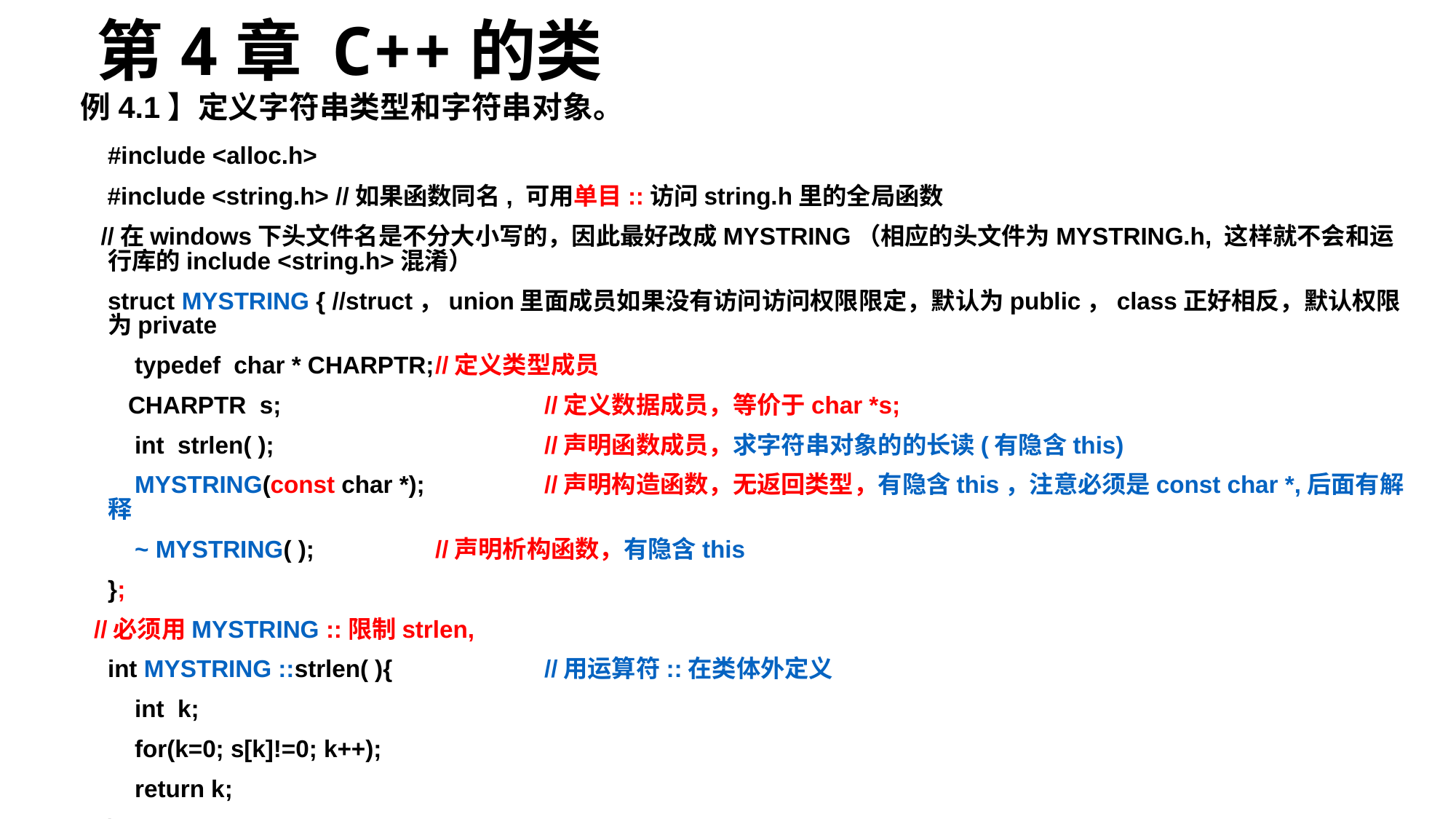

# 第4章 C++的类
例4.1】定义字符串类型和字符串对象。
	#include <alloc.h>
    #include <string.h> //如果函数同名, 可用单目::访问string.h里的全局函数
   //在windows下头文件名是不分大小写的，因此最好改成MYSTRING（相应的头文件为MYSTRING.h, 这样就不会和运行库的include <string.h>混淆）
	struct MYSTRING { //struct，union里面成员如果没有访问访问权限限定，默认为public，class正好相反，默认权限为private
	    typedef  char * CHARPTR;	//定义类型成员
	   CHARPTR  s;			//定义数据成员，等价于char *s;
	    int  strlen( );			//声明函数成员，求字符串对象的的长读(有隐含this)
	    MYSTRING(const char *);		//声明构造函数，无返回类型，有隐含this，注意必须是const char *,后面有解释
	    ~ MYSTRING( );		//声明析构函数，有隐含this
	};
  //必须用MYSTRING ::限制strlen,
	int MYSTRING ::strlen( ){ 		//用运算符::在类体外定义
	    int  k;
	    for(k=0; s[k]!=0; k++);
	    return k;
	}